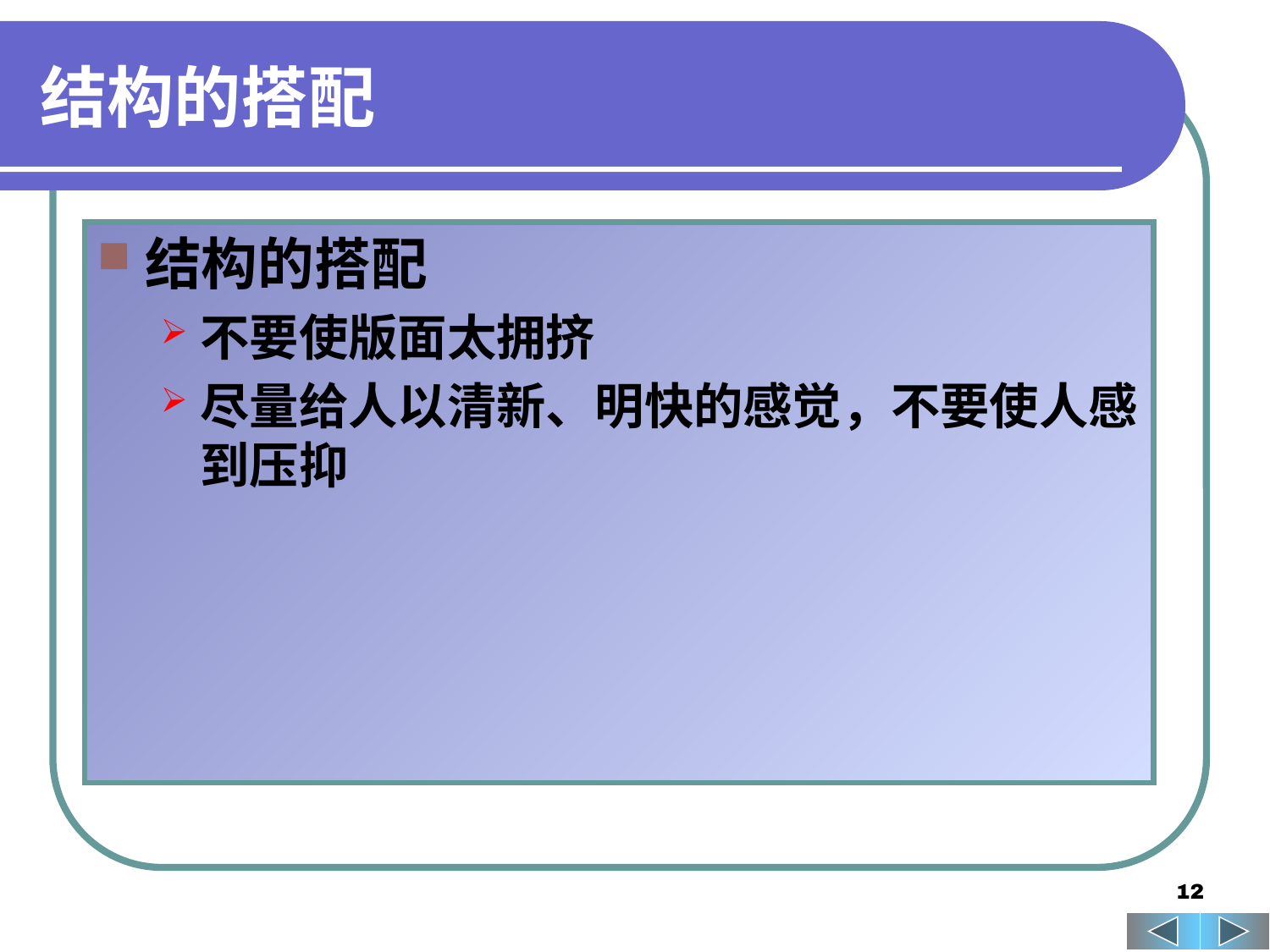

# 结构的搭配
结构的搭配
不要使版面太拥挤
尽量给人以清新、明快的感觉，不要使人感到压抑

12